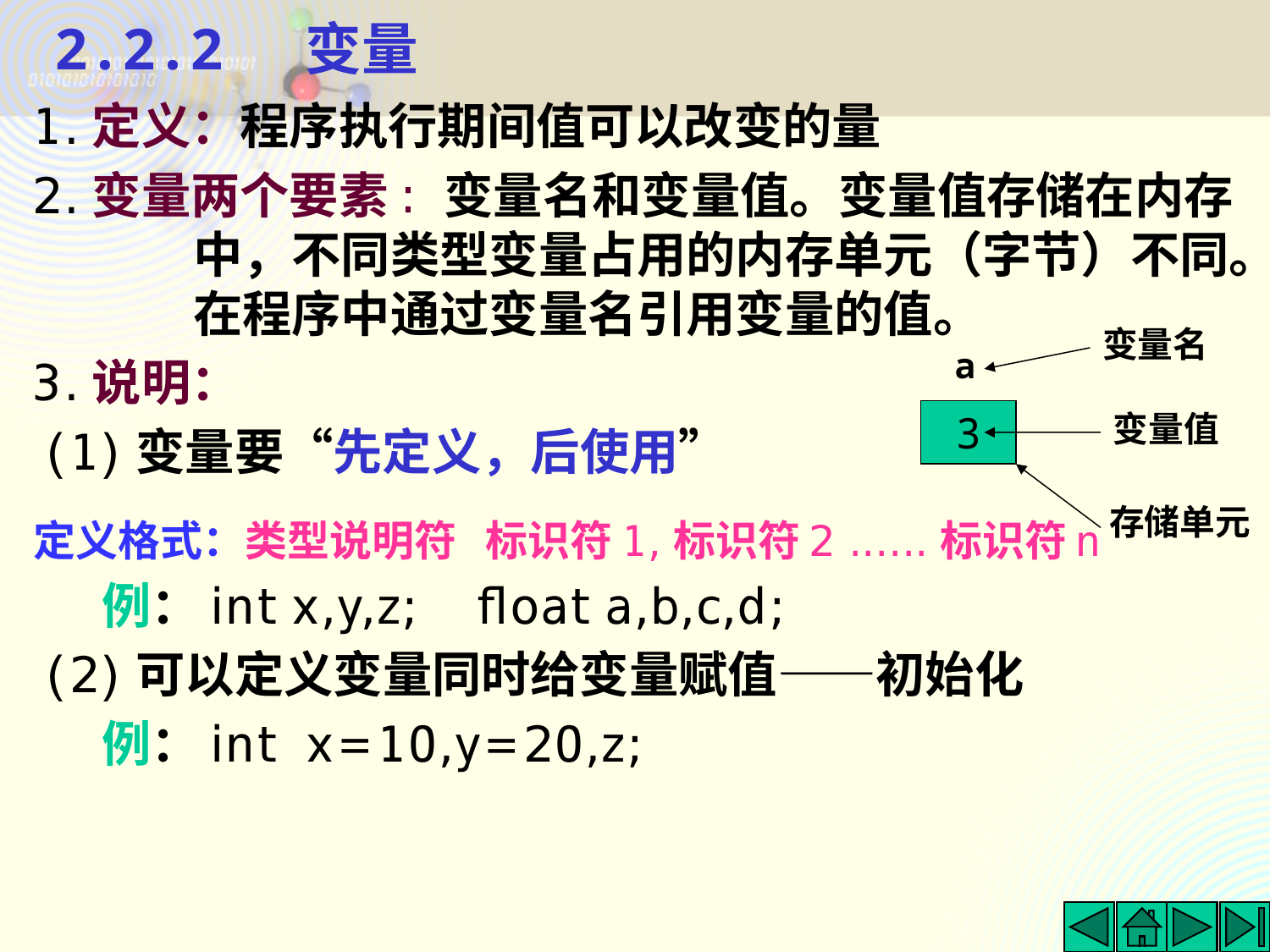

2.2.2  变量
1.定义：程序执行期间值可以改变的量
2.变量两个要素: 变量名和变量值。变量值存储在内存中，不同类型变量占用的内存单元（字节）不同。在程序中通过变量名引用变量的值。
3.说明：
 (1)变量要“先定义，后使用”
定义格式：类型说明符   标识符1,标识符2 ......标识符n
     例：int x,y,z;    float a,b,c,d;
 (2)可以定义变量同时给变量赋值——初始化
     例：int  x=10,y=20,z;
变量名
a

3
变量值

存储单元